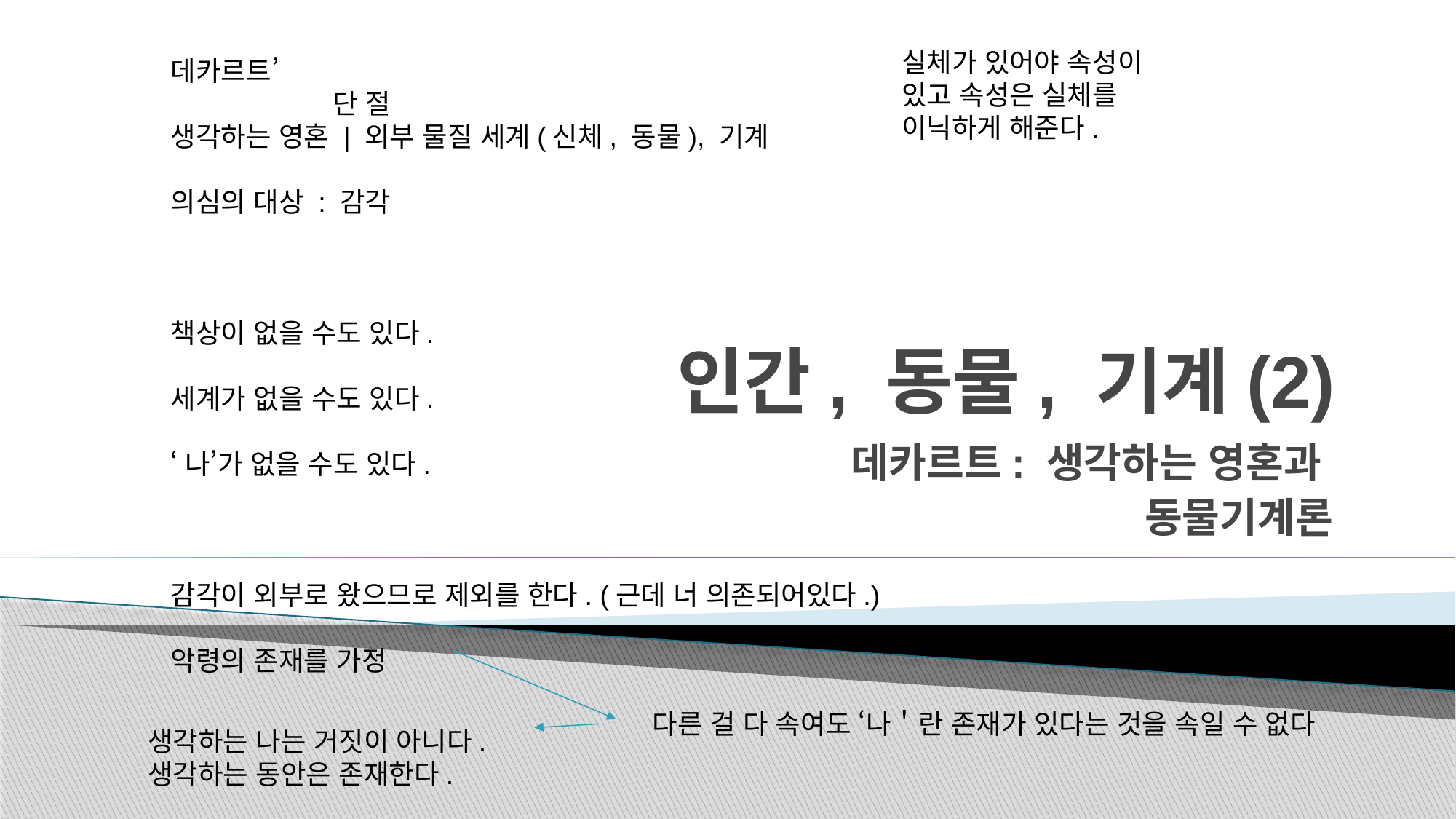

실체가 있어야 속성이 있고 속성은 실체를 이닉하게 해준다.
데카르트’
	      단 절
생각하는 영혼 | 외부 물질 세계(신체, 동물), 기계

의심의 대상 : 감각

책상이 없을 수도 있다.

세계가 없을 수도 있다.

‘나’가 없을 수도 있다.

감각이 외부로 왔으므로 제외를 한다. (근데 너 의존되어있다.)

악령의 존재를 가정
# 인간, 동물, 기계(2)
데카르트: 생각하는 영혼과
동물기계론
다른 걸 다 속여도 ‘나＇란 존재가 있다는 것을 속일 수 없다
생각하는 나는 거짓이 아니다.
생각하는 동안은 존재한다.